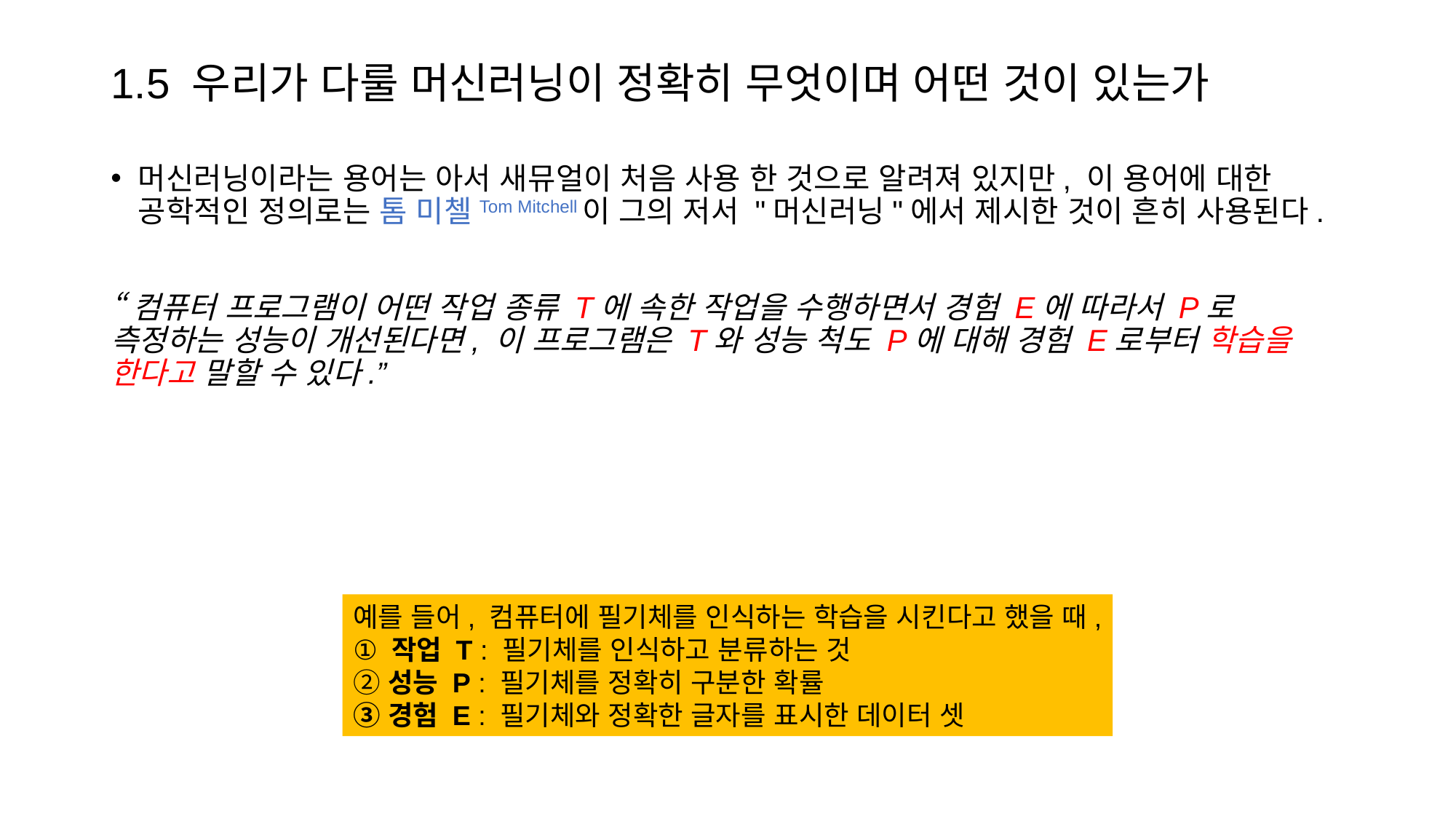

# 1.5 우리가 다룰 머신러닝이 정확히 무엇이며 어떤 것이 있는가
머신러닝이라는 용어는 아서 새뮤얼이 처음 사용 한 것으로 알려져 있지만, 이 용어에 대한 공학적인 정의로는 톰 미첼Tom Mitchell이 그의 저서 "머신러닝"에서 제시한 것이 흔히 사용된다.

“컴퓨터 프로그램이 어떤 작업 종류 T에 속한 작업을 수행하면서 경험 E에 따라서 P로 측정하는 성능이 개선된다면, 이 프로그램은 T와 성능 척도 P에 대해 경험 E로부터 학습을 한다고 말할 수 있다.”
예를 들어, 컴퓨터에 필기체를 인식하는 학습을 시킨다고 했을 때,
① 작업 T : 필기체를 인식하고 분류하는 것
② 성능 P : 필기체를 정확히 구분한 확률
③ 경험 E : 필기체와 정확한 글자를 표시한 데이터 셋